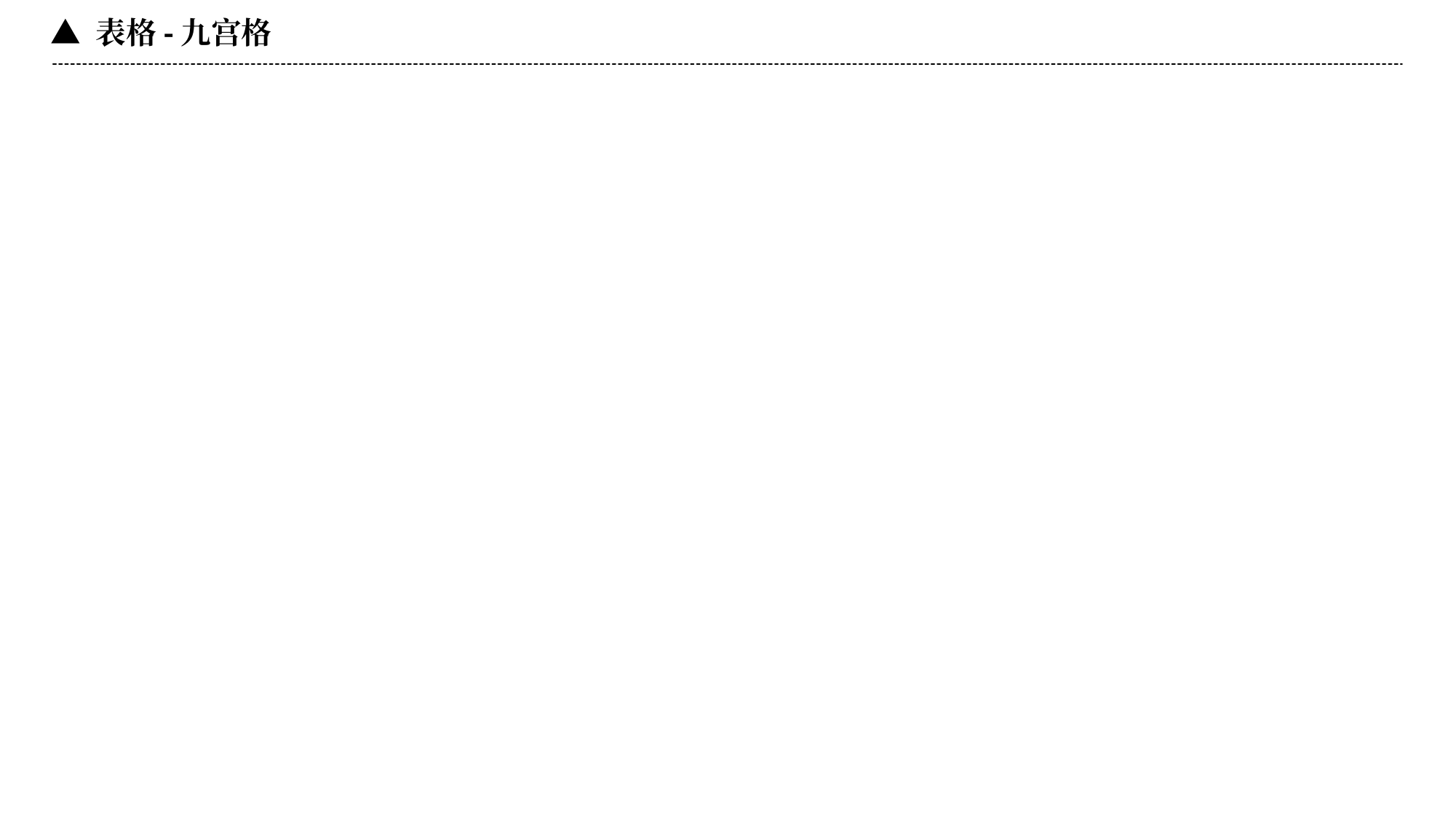

▲ 表格-九宫格
Every page will display this footer
4
2023/6/17